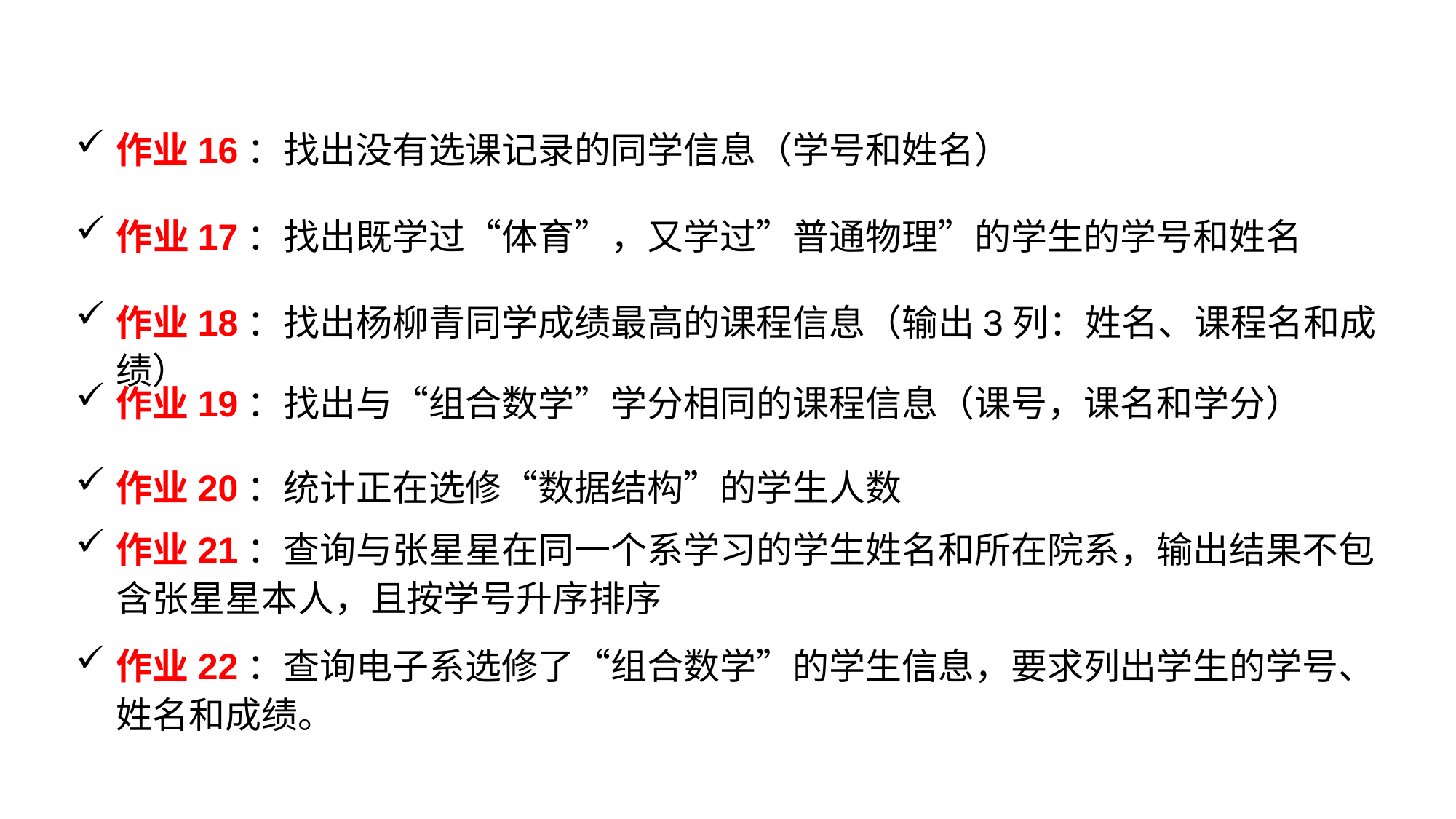

作业16：找出没有选课记录的同学信息（学号和姓名）
作业17：找出既学过“体育”，又学过”普通物理”的学生的学号和姓名
作业18：找出杨柳青同学成绩最高的课程信息（输出3列：姓名、课程名和成绩）
作业19：找出与“组合数学”学分相同的课程信息（课号，课名和学分）
作业20：统计正在选修“数据结构”的学生人数
作业21：查询与张星星在同一个系学习的学生姓名和所在院系，输出结果不包含张星星本人，且按学号升序排序
作业22：查询电子系选修了“组合数学”的学生信息，要求列出学生的学号、姓名和成绩。